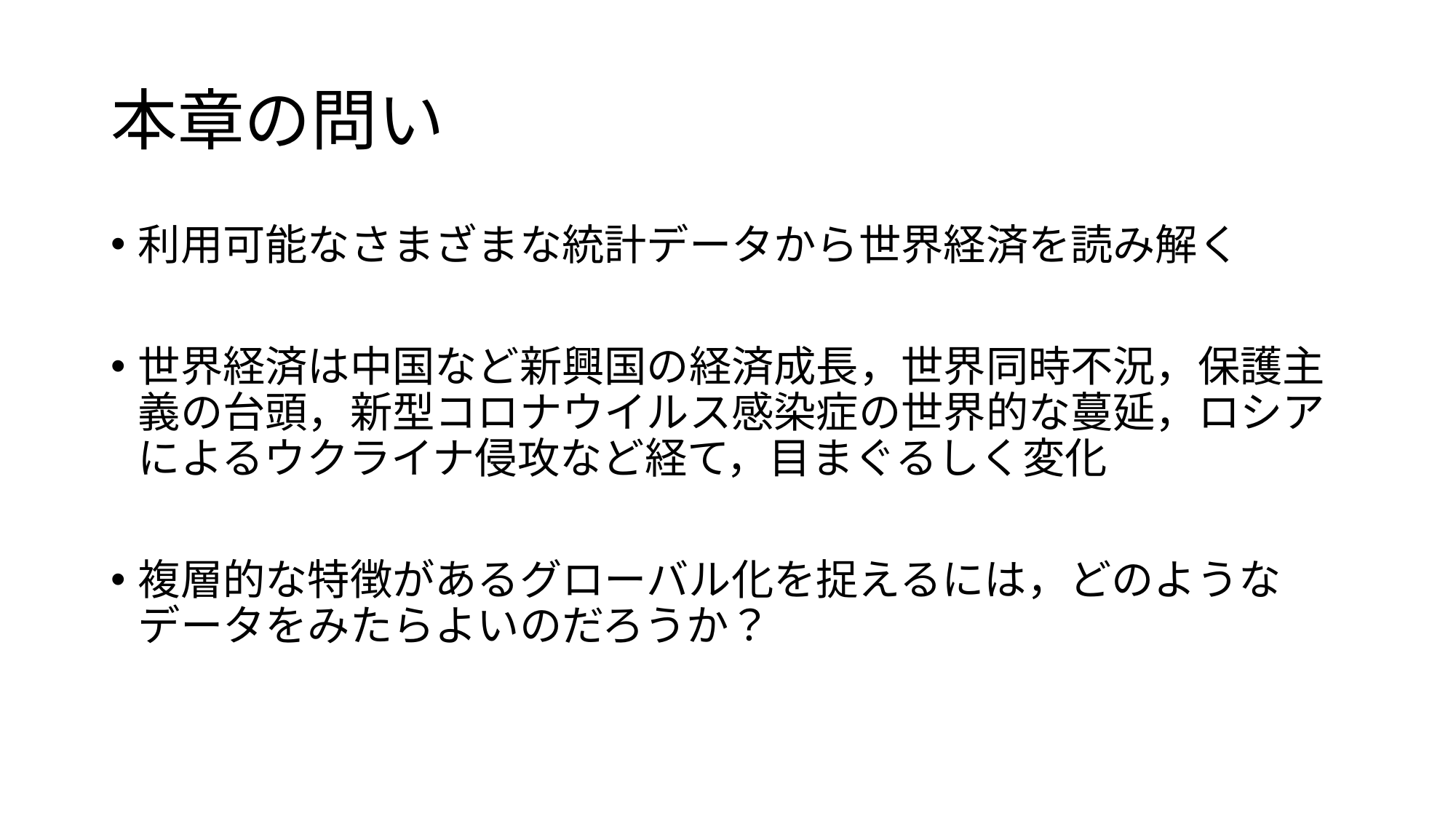

# 本章の問い
利用可能なさまざまな統計データから世界経済を読み解く

世界経済は中国など新興国の経済成長，世界同時不況，保護主義の台頭，新型コロナウイルス感染症の世界的な蔓延，ロシアによるウクライナ侵攻など経て，目まぐるしく変化

複層的な特徴があるグローバル化を捉えるには，どのようなデータをみたらよいのだろうか？